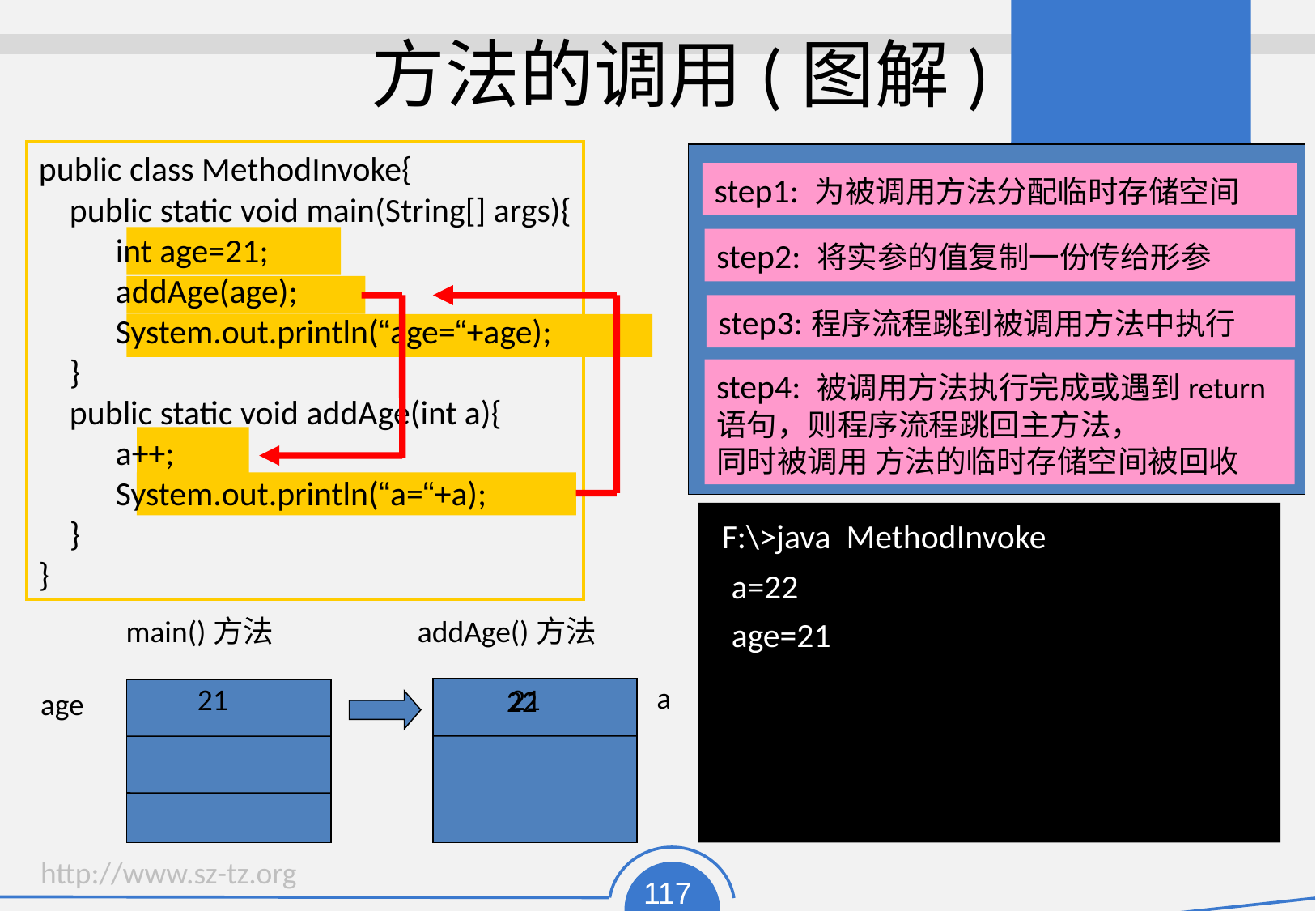

# 方法的调用(图解)
public class MethodInvoke{
    public static void main(String[] args){
          int age=21;
          addAge(age);
          System.out.println(“age=“+age);
    }
    public static void addAge(int a){
          a++;
          System.out.println(“a=“+a);
    }
}

step1: 为被调用方法分配临时存储空间

step2: 将实参的值复制一份传给形参

step3:程序流程跳到被调用方法中执行

step4: 被调用方法执行完成或遇到return语句，则程序流程跳回主方法，
同时被调用 方法的临时存储空间被回收

F:\>java  MethodInvoke
a=22
main()方法
addAge()方法
age=21
a
21
21
22

age